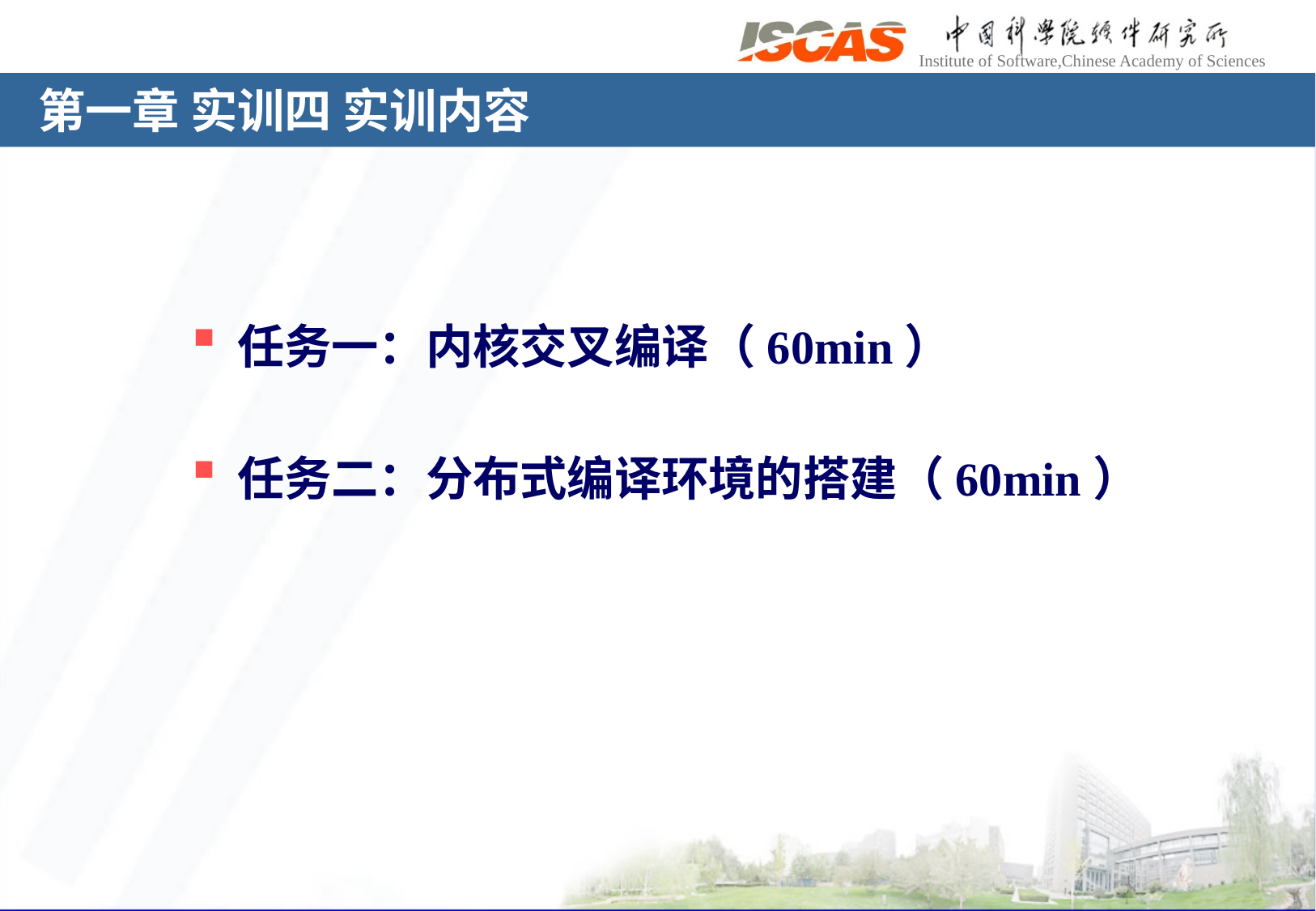

# 第一章 实训四 实训内容

任务一：内核交叉编译（60min）

任务二：分布式编译环境的搭建（60min）